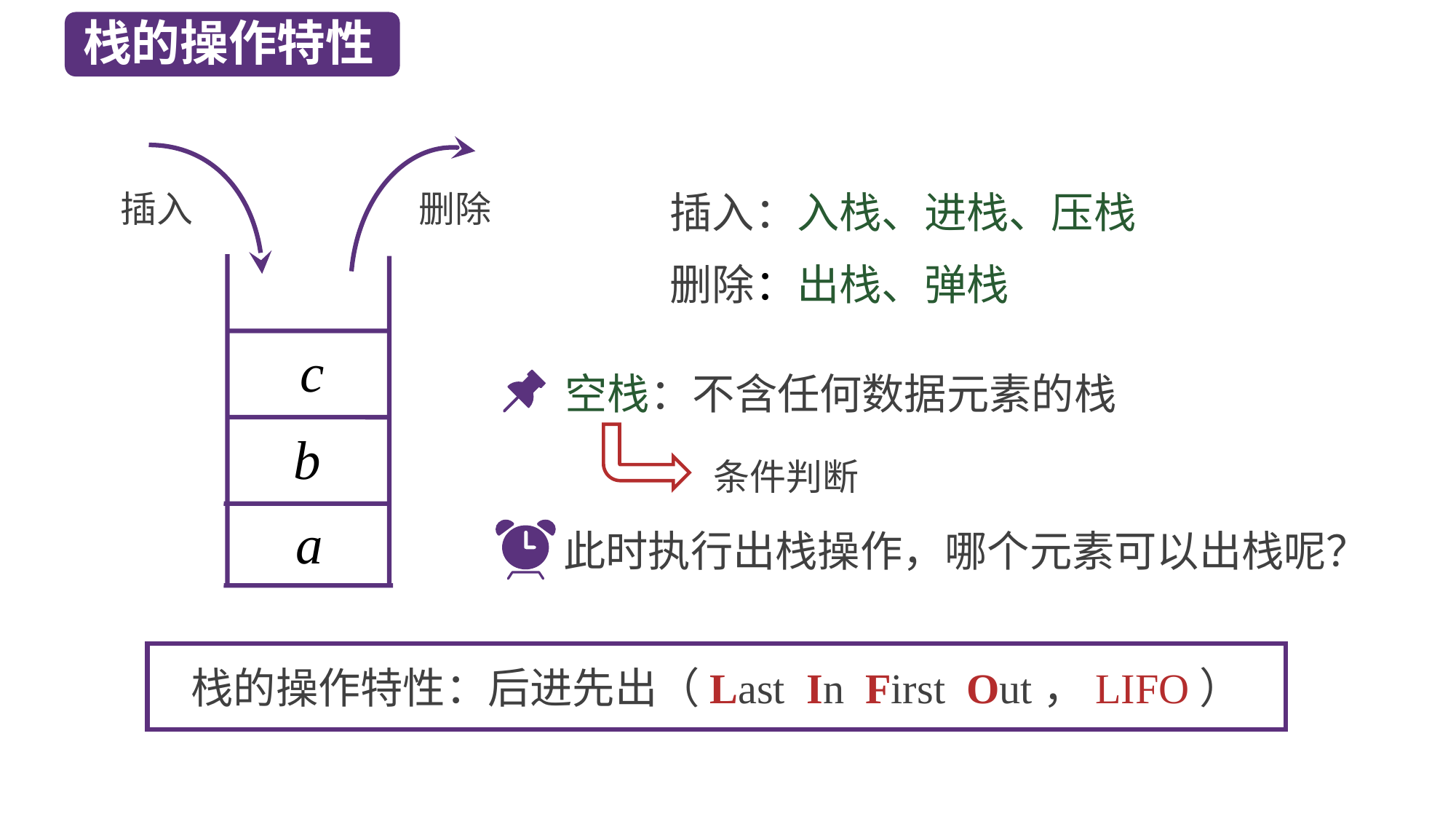

栈的操作特性

插入

删除
插入：入栈、进栈、压栈
删除：出栈、弹栈

c
空栈：不含任何数据元素的栈

b

条件判断
a
此时执行出栈操作，哪个元素可以出栈呢？

栈的操作特性：后进先出（Last  In  First  Out，LIFO）